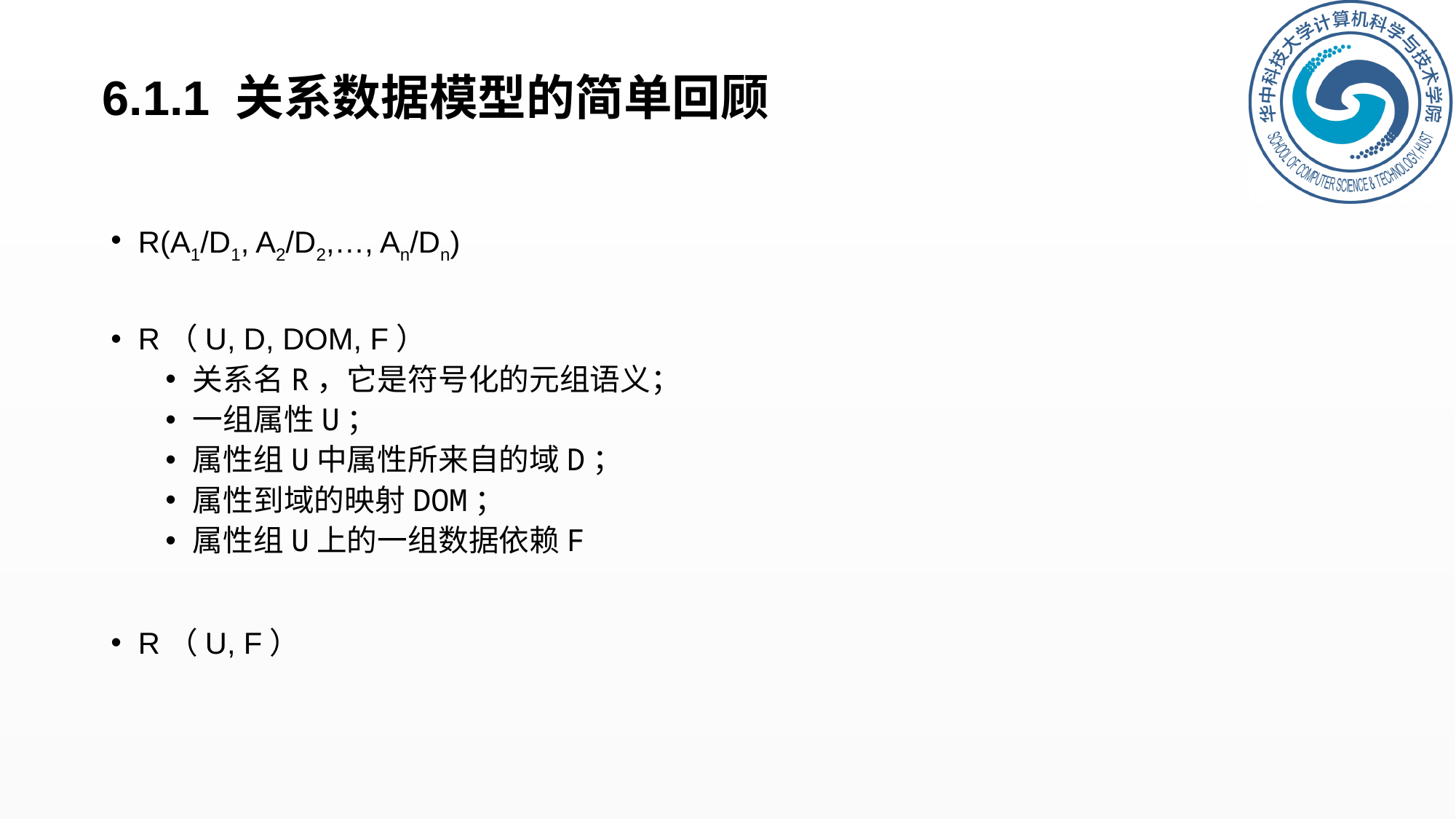

# 6.1.1 关系数据模型的简单回顾
R(A1/D1, A2/D2,…, An/Dn)

R（U, D, DOM, F）
关系名R，它是符号化的元组语义；
一组属性U；
属性组U中属性所来自的域D；
属性到域的映射DOM；
属性组U上的一组数据依赖F

R（U, F）